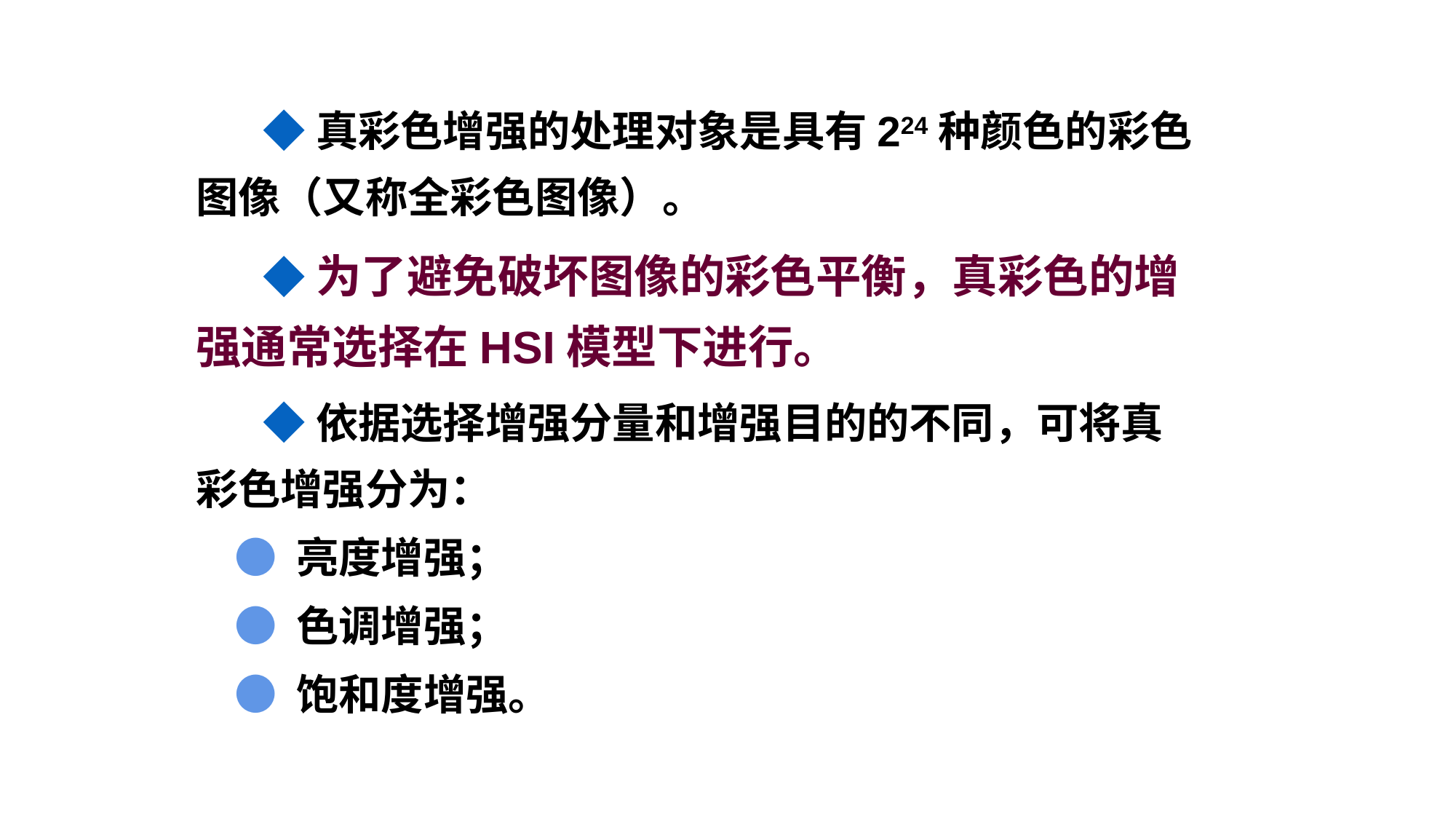

◆真彩色增强的处理对象是具有224种颜色的彩色图像（又称全彩色图像）。
       ◆为了避免破坏图像的彩色平衡，真彩色的增强通常选择在HSI模型下进行。
       ◆依据选择增强分量和增强目的的不同，可将真彩色增强分为：
    ● 亮度增强；
    ● 色调增强；
    ● 饱和度增强。